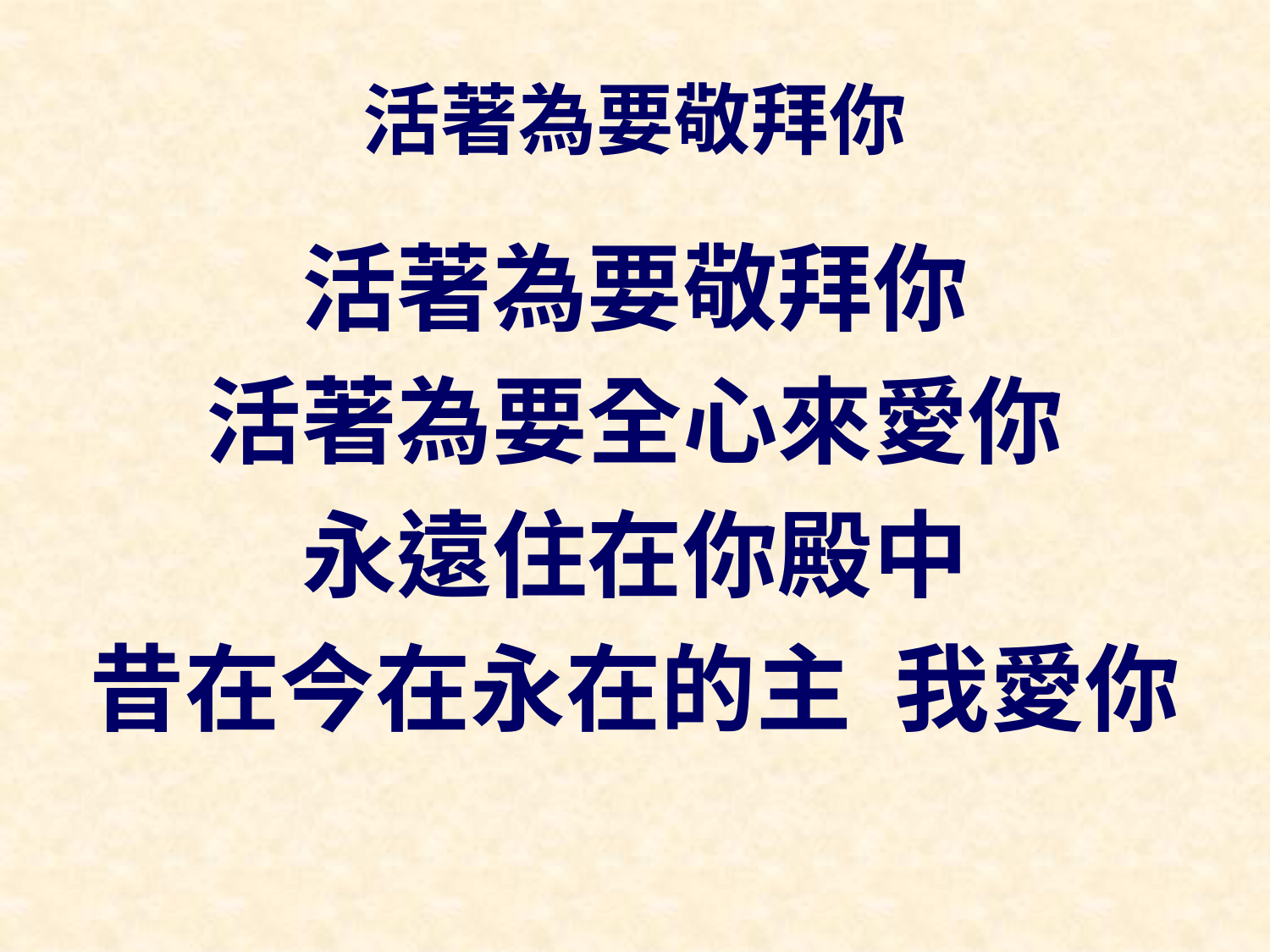

# 活著為要敬拜你
活著為要敬拜你
活著為要全心來愛你
永遠住在你殿中
昔在今在永在的主  我愛你